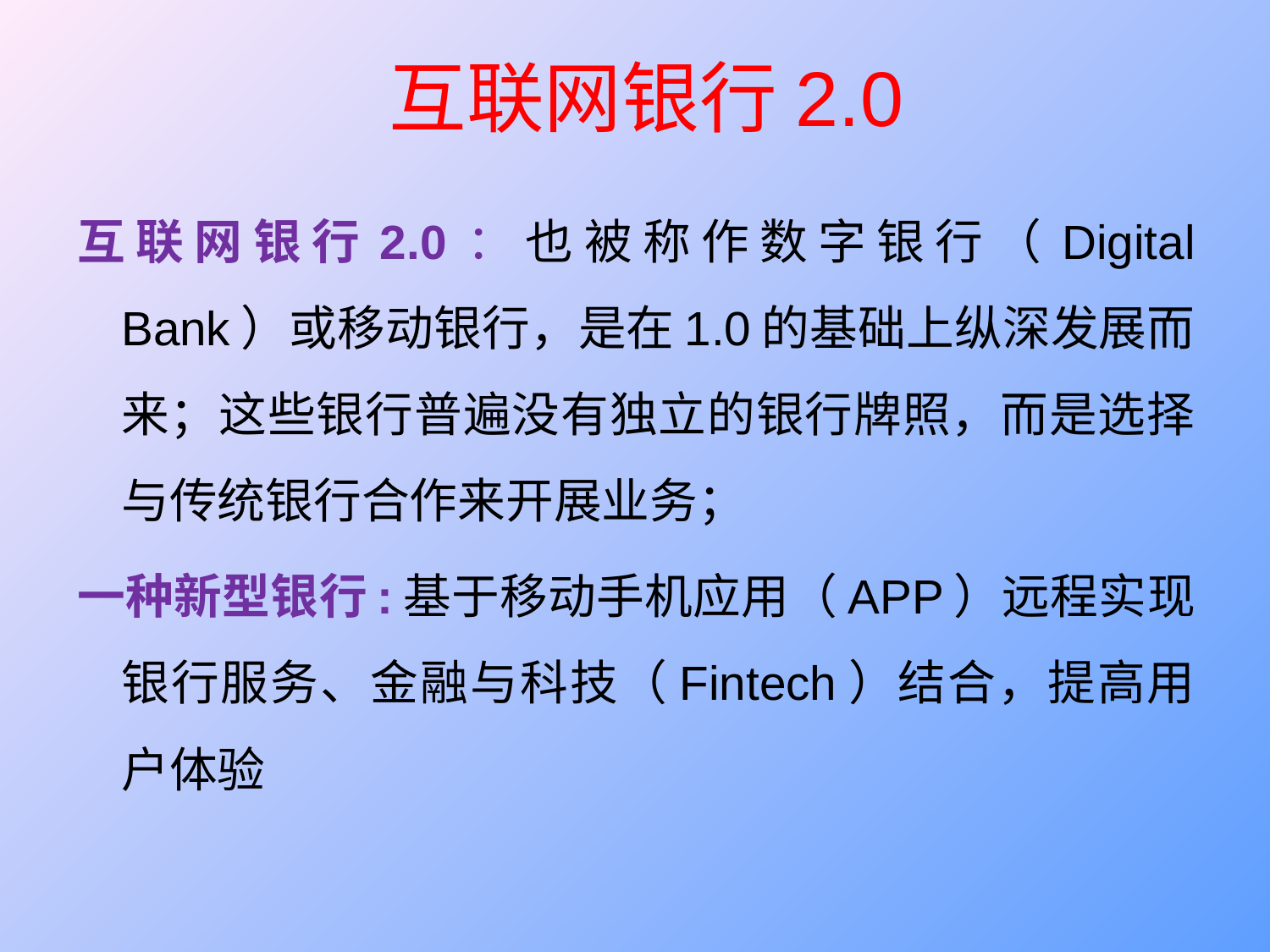

# 互联网银行2.0
互联网银行2.0：也被称作数字银行（Digital Bank）或移动银行，是在1.0的基础上纵深发展而来；这些银行普遍没有独立的银行牌照，而是选择与传统银行合作来开展业务；
一种新型银行:基于移动手机应用（APP）远程实现银行服务、金融与科技（Fintech）结合，提高用户体验